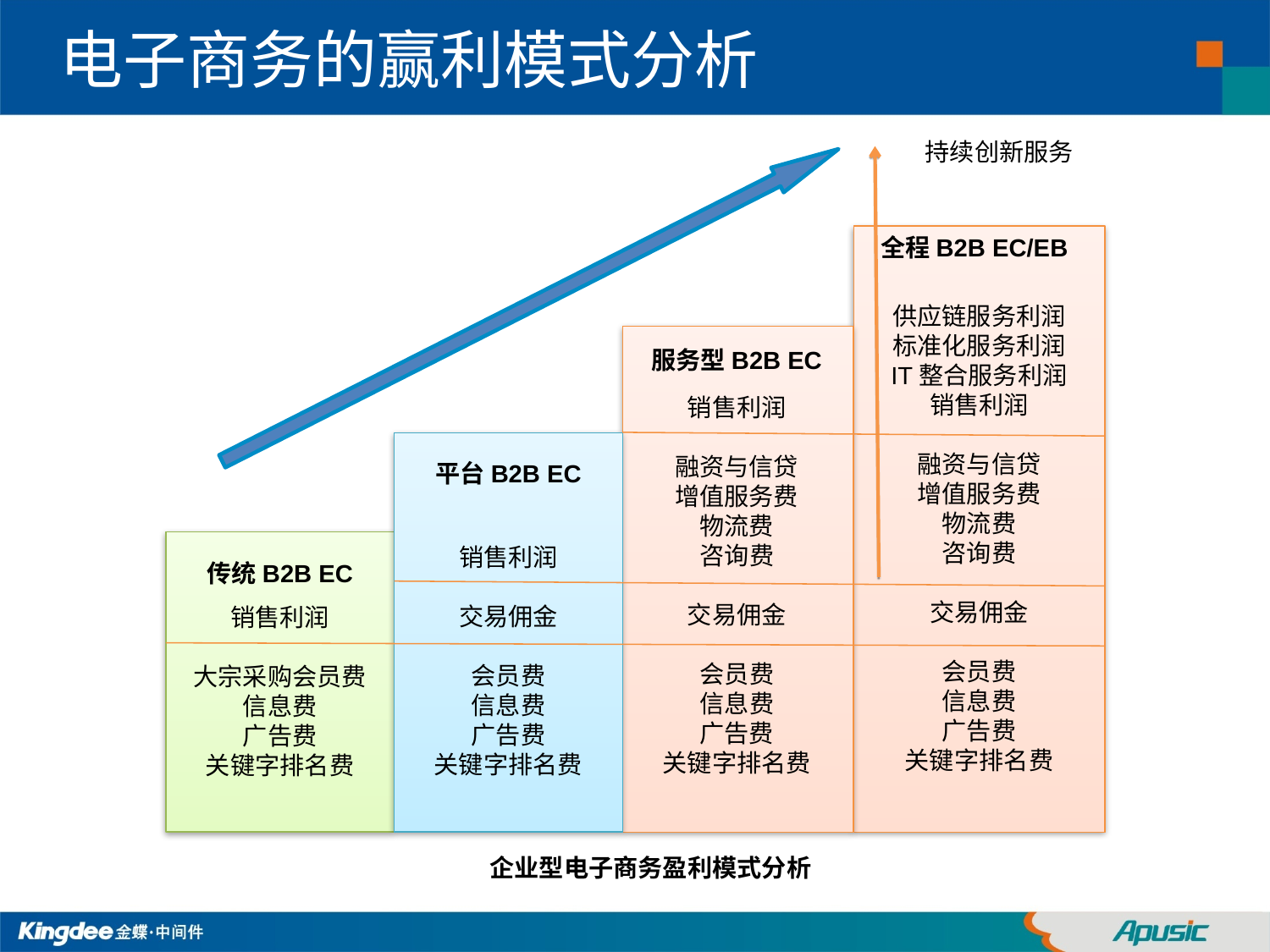

# 电子商务的赢利模式分析
持续创新服务

全程B2B EC/EB

供应链服务利润
标准化服务利润
IT整合服务利润
销售利润

融资与信贷
增值服务费
物流费
咨询费

交易佣金

会员费
信息费
广告费
关键字排名费

服务型B2B EC
销售利润

融资与信贷
增值服务费
物流费
咨询费

交易佣金

会员费
信息费
广告费
关键字排名费

平台B2B EC

销售利润

交易佣金

会员费
信息费
广告费
关键字排名费
传统B2B EC
销售利润

大宗采购会员费
信息费
广告费
关键字排名费
企业型电子商务盈利模式分析